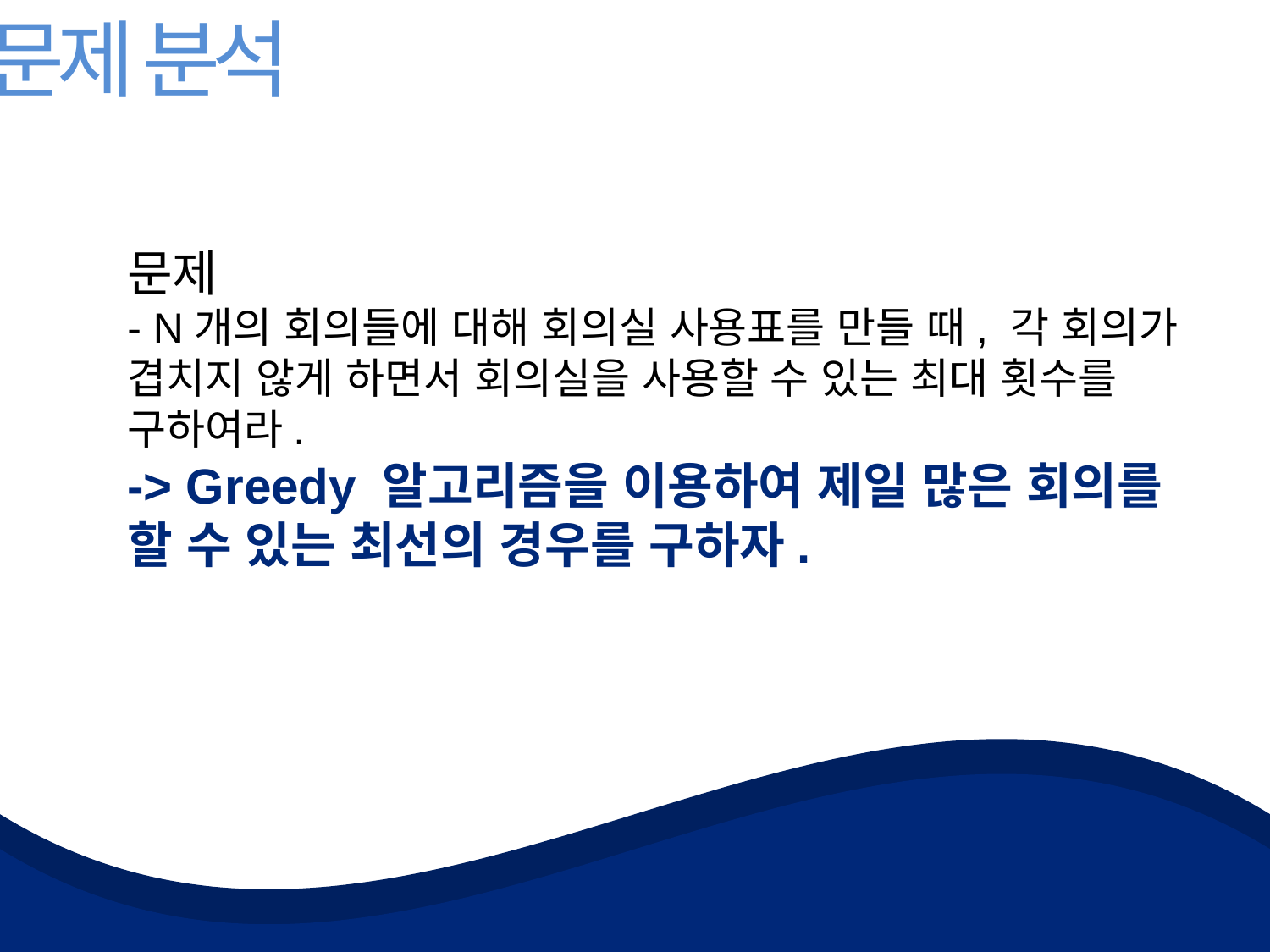

문제 분석
문제
- N개의 회의들에 대해 회의실 사용표를 만들 때, 각 회의가 겹치지 않게 하면서 회의실을 사용할 수 있는 최대 횟수를 구하여라.
-> Greedy 알고리즘을 이용하여 제일 많은 회의를 할 수 있는 최선의 경우를 구하자.